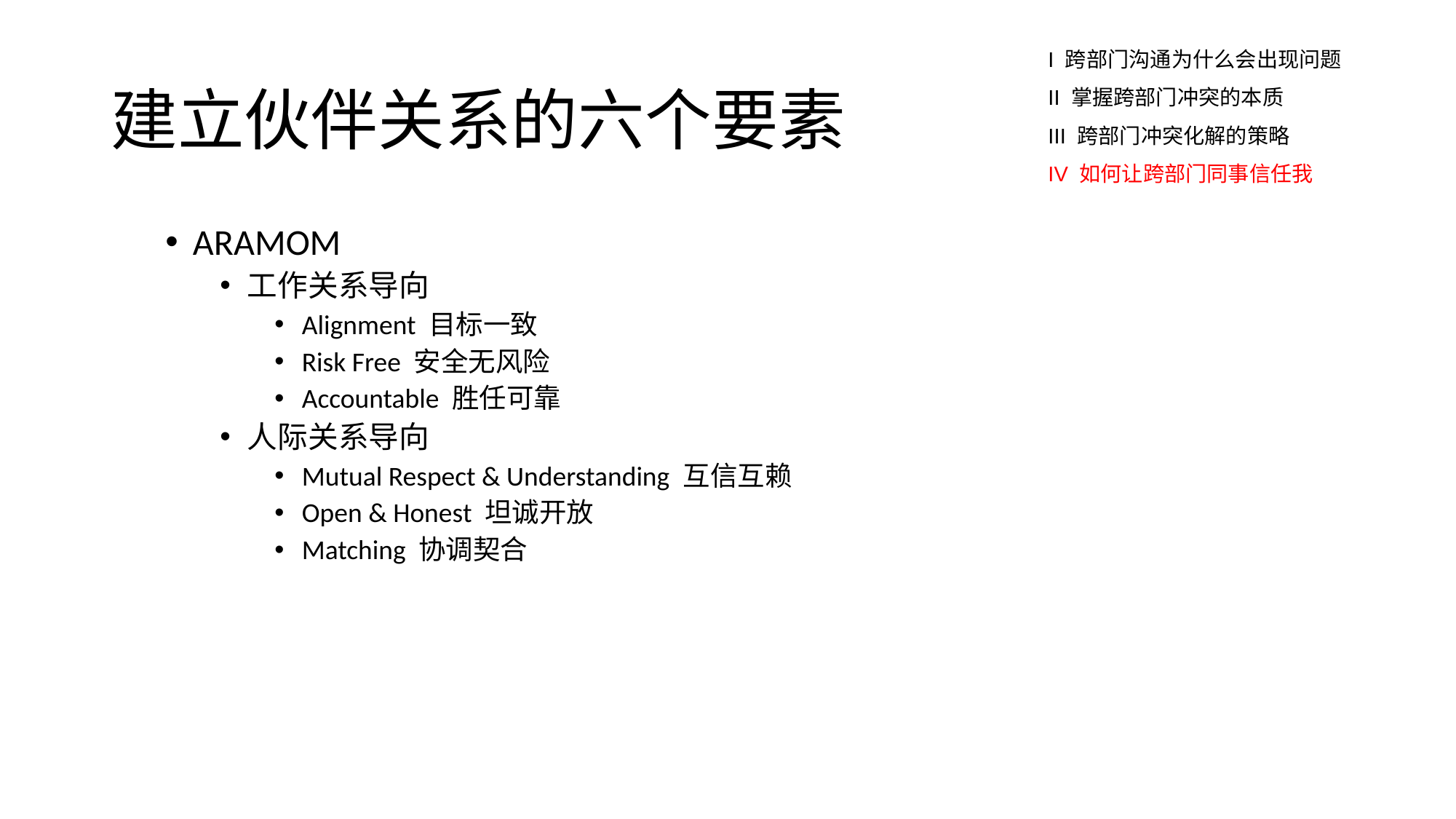

# 建立伙伴关系的六个要素
I 跨部门沟通为什么会出现问题
II 掌握跨部门冲突的本质
III 跨部门冲突化解的策略
IV 如何让跨部门同事信任我
ARAMOM
工作关系导向
Alignment 目标一致
Risk Free 安全无风险
Accountable 胜任可靠
人际关系导向
Mutual Respect & Understanding 互信互赖
Open & Honest 坦诚开放
Matching 协调契合